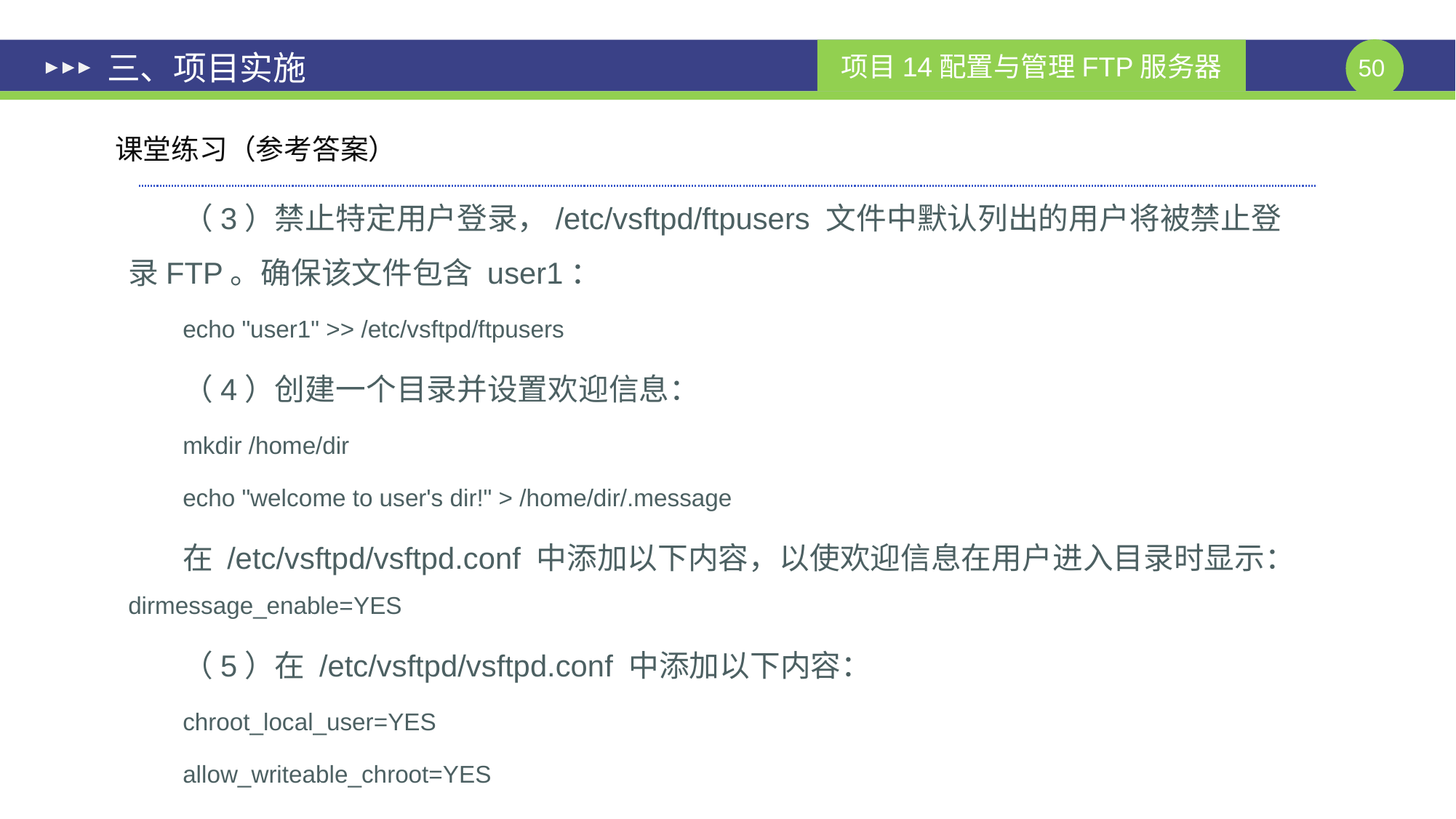

# 三、项目实施
课堂练习（参考答案）
（3）禁止特定用户登录，/etc/vsftpd/ftpusers 文件中默认列出的用户将被禁止登录FTP。确保该文件包含 user1：
echo "user1" >> /etc/vsftpd/ftpusers
（4）创建一个目录并设置欢迎信息：
mkdir /home/dir
echo "welcome to user's dir!" > /home/dir/.message
在 /etc/vsftpd/vsftpd.conf 中添加以下内容，以使欢迎信息在用户进入目录时显示：dirmessage_enable=YES
（5）在 /etc/vsftpd/vsftpd.conf 中添加以下内容：
chroot_local_user=YES
allow_writeable_chroot=YES